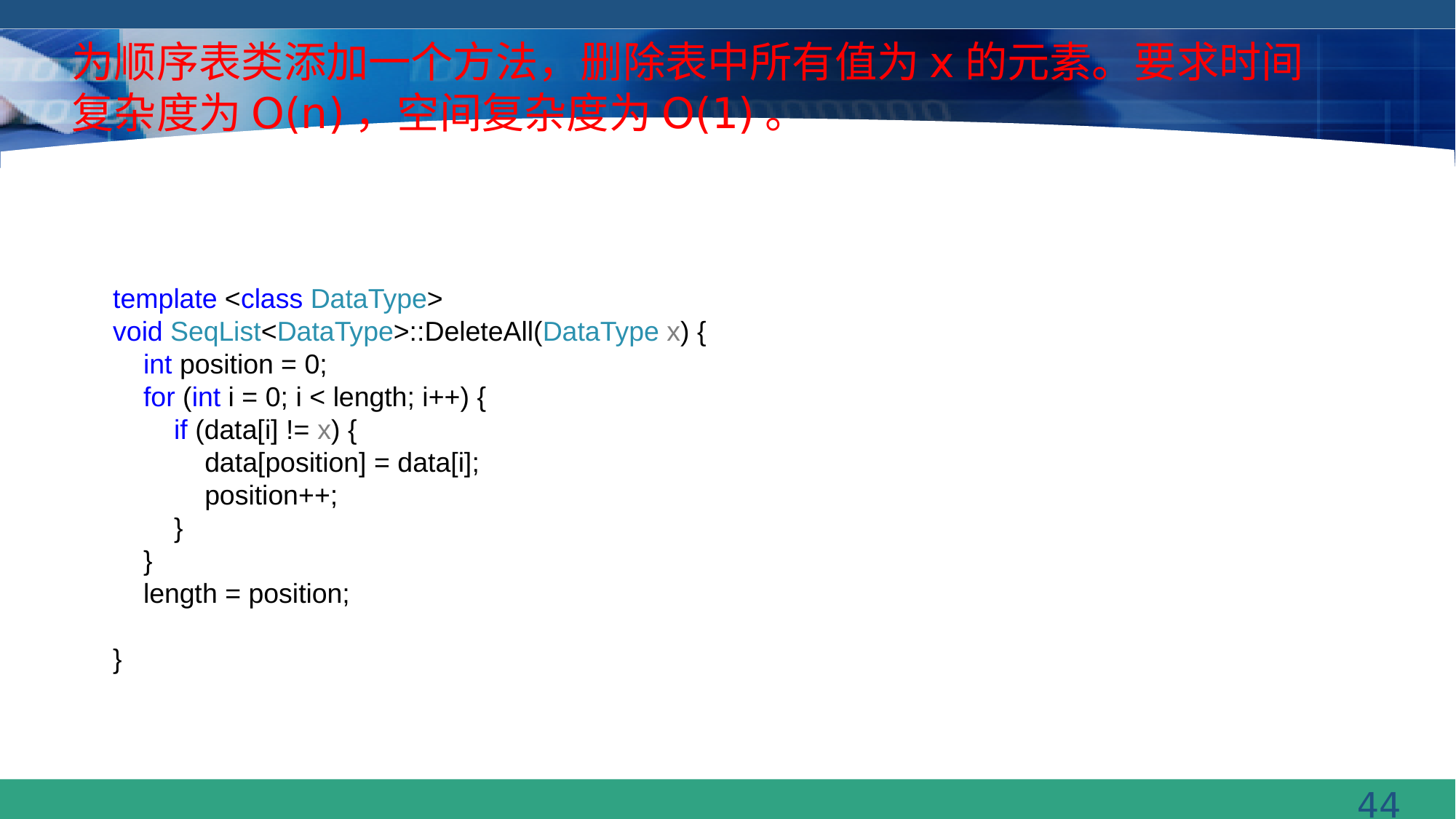

# 为顺序表类添加一个方法，删除表中所有值为x的元素。要求时间复杂度为O(n)，空间复杂度为O(1)。
template <class DataType>
void SeqList<DataType>::DeleteAll(DataType x) {
    int position = 0;
    for (int i = 0; i < length; i++) {
        if (data[i] != x) {
            data[position] = data[i];
            position++;
        }
    }
    length = position;

}